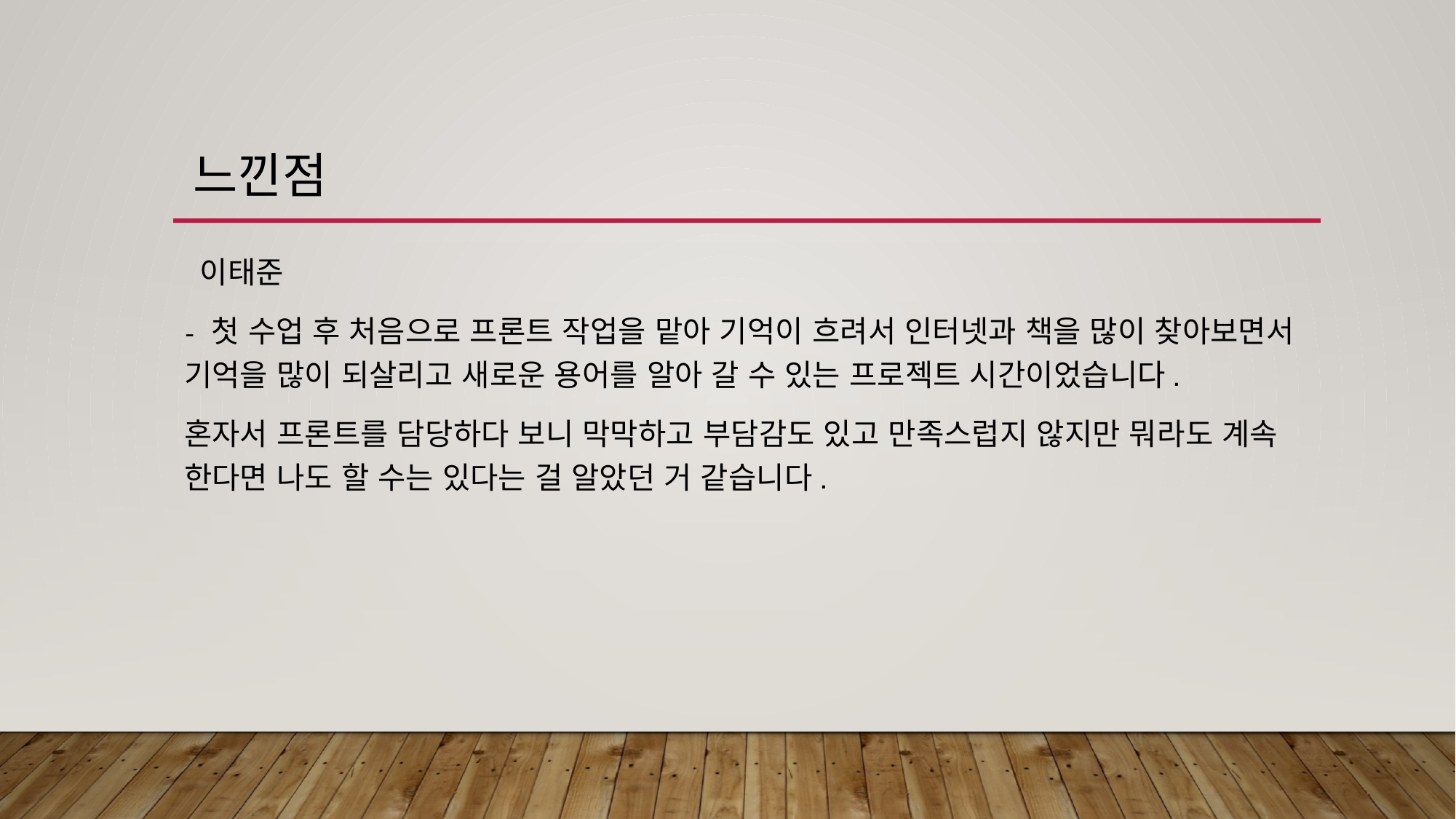

# 느낀점
 이태준
- 첫 수업 후 처음으로 프론트 작업을 맡아 기억이 흐려서 인터넷과 책을 많이 찾아보면서 기억을 많이 되살리고 새로운 용어를 알아 갈 수 있는 프로젝트 시간이었습니다.
혼자서 프론트를 담당하다 보니 막막하고 부담감도 있고 만족스럽지 않지만 뭐라도 계속 한다면 나도 할 수는 있다는 걸 알았던 거 같습니다.